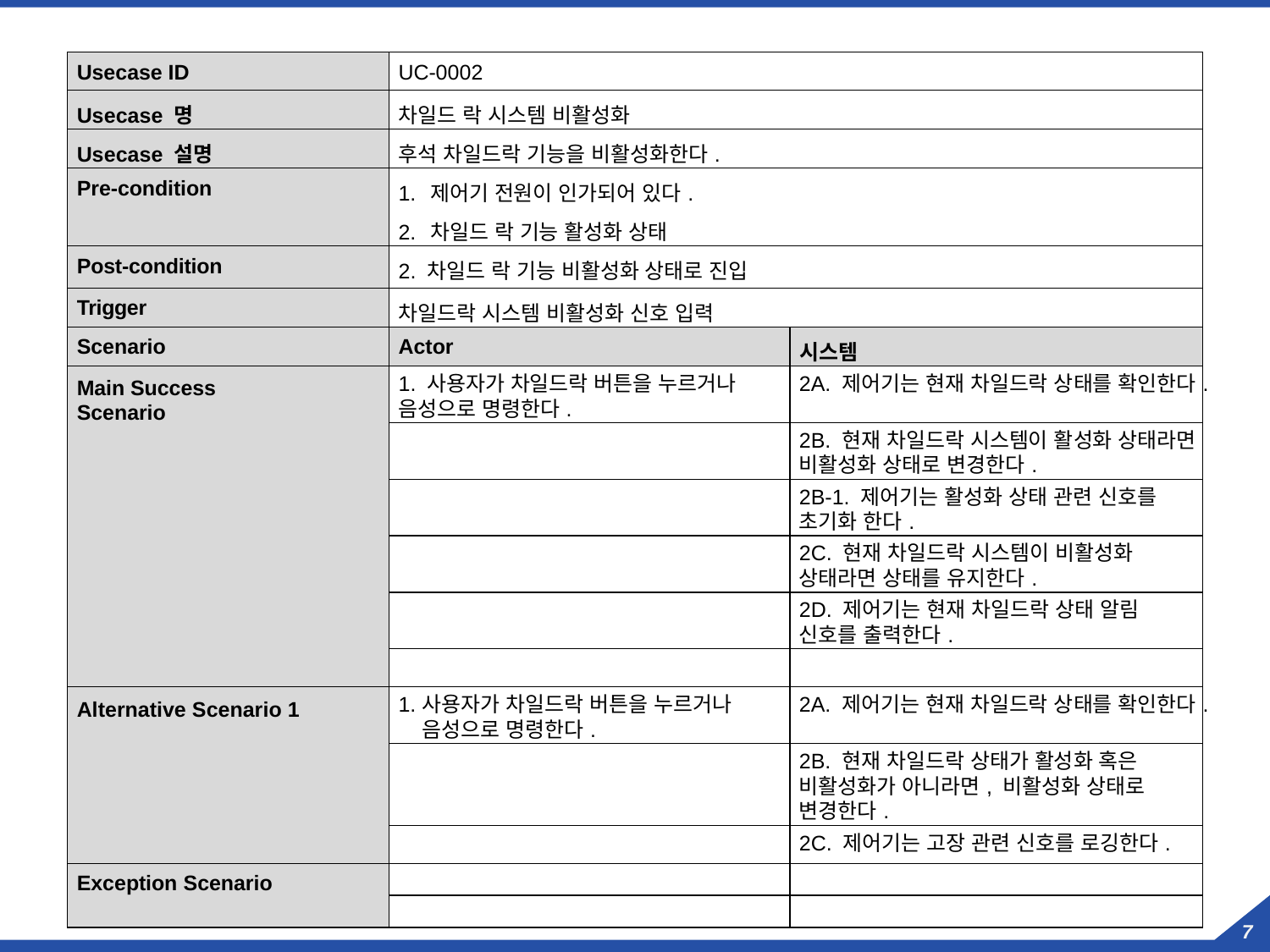

| Usecase ID | UC-0002 |  |
| --- | --- | --- |
| Usecase 명 | 차일드 락 시스템 비활성화 |  |
| Usecase 설명 | 후석 차일드락 기능을 비활성화한다. |  |
| Pre-condition | 제어기 전원이 인가되어 있다. 차일드 락 기능 활성화 상태 |  |
| Post-condition | 2. 차일드 락 기능 비활성화 상태로 진입 |  |
| Trigger | 차일드락 시스템 비활성화 신호 입력 |  |
| Scenario | Actor | 시스템 |
| Main Success Scenario | 1. 사용자가 차일드락 버튼을 누르거나 음성으로 명령한다. | 2A. 제어기는 현재 차일드락 상태를 확인한다. |
|  |  | 2B. 현재 차일드락 시스템이 활성화 상태라면 비활성화 상태로 변경한다. |
|  |  | 2B-1. 제어기는 활성화 상태 관련 신호를 초기화 한다. |
|  |  | 2C. 현재 차일드락 시스템이 비활성화 상태라면 상태를 유지한다. |
|  |  | 2D. 제어기는 현재 차일드락 상태 알림 신호를 출력한다. |
|  |  |  |
| Alternative Scenario 1 | 사용자가 차일드락 버튼을 누르거나 음성으로 명령한다. | 2A. 제어기는 현재 차일드락 상태를 확인한다. |
|  |  | 2B. 현재 차일드락 상태가 활성화 혹은 비활성화가 아니라면, 비활성화 상태로 변경한다. |
|  |  | 2C. 제어기는 고장 관련 신호를 로깅한다. |
| Exception Scenario |  |  |
|  |  |  |